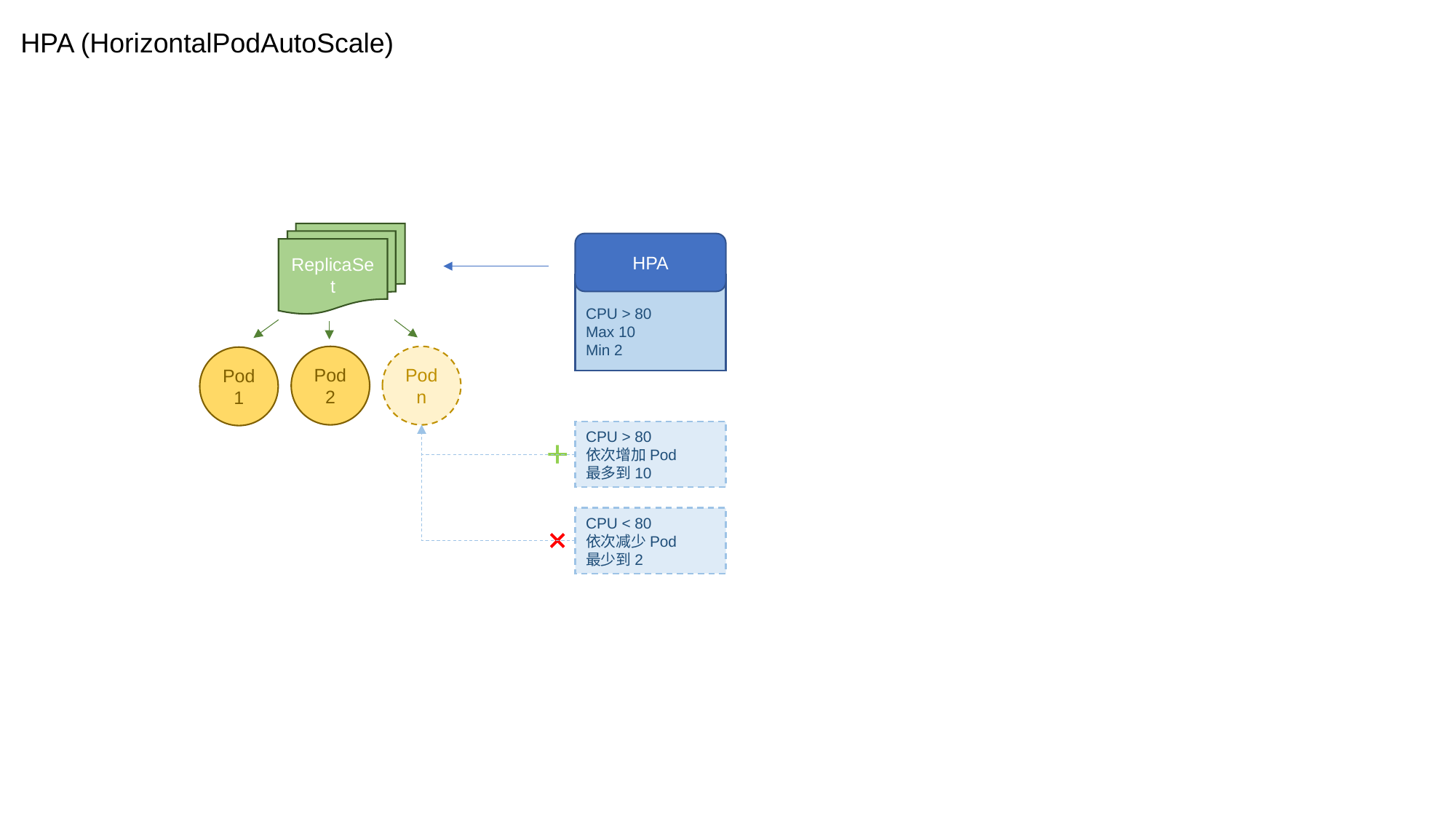

HPA (HorizontalPodAutoScale)
ReplicaSet
HPA

CPU > 80
Max 10
Min 2
Pod
2
Pod
n
Pod
1
CPU > 80
依次增加Pod
最多到10

CPU < 80
依次减少Pod
最少到2